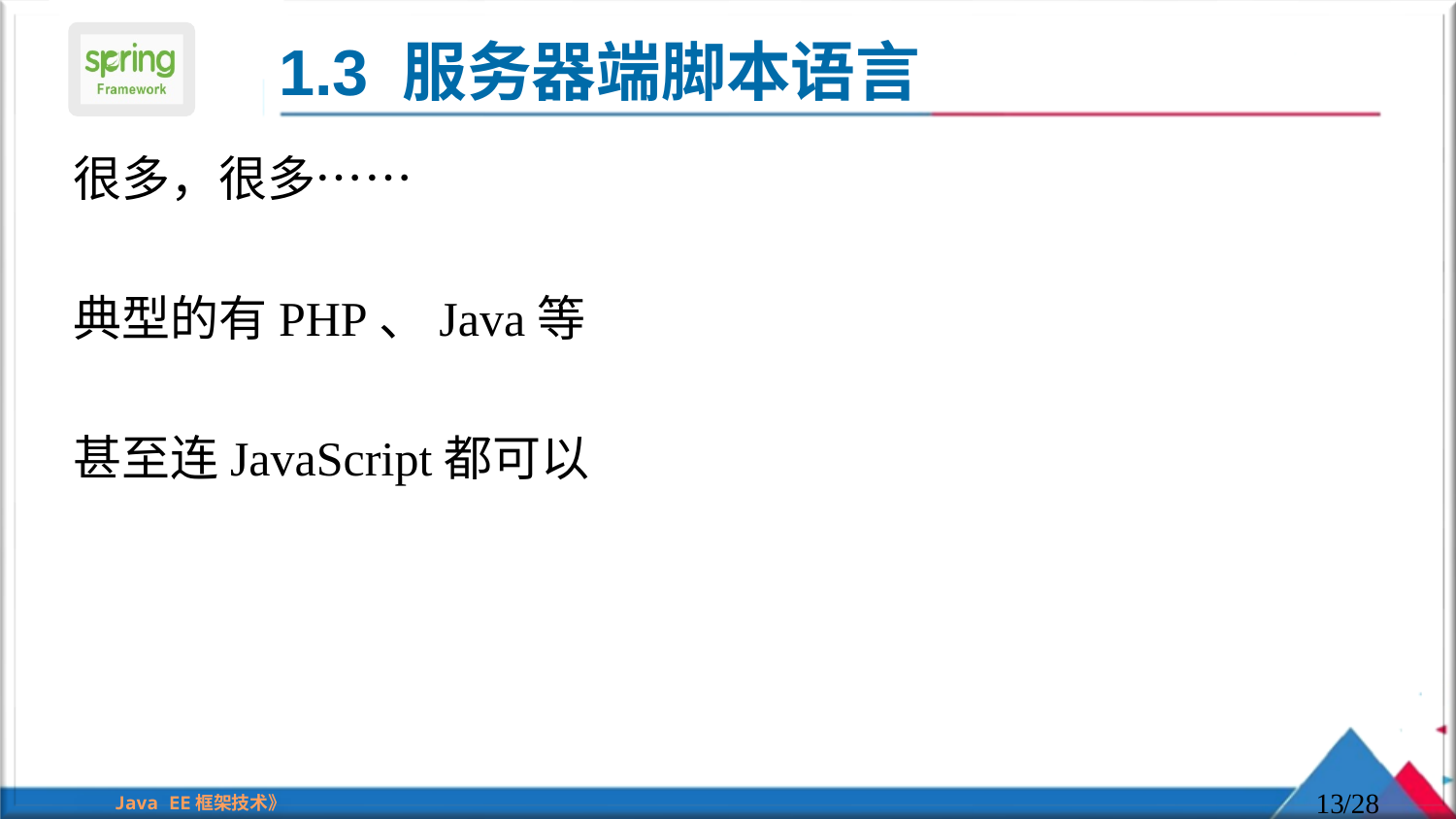

# 1.3 服务器端脚本语言
很多，很多……

典型的有PHP、Java等

甚至连JavaScript都可以
13
/28